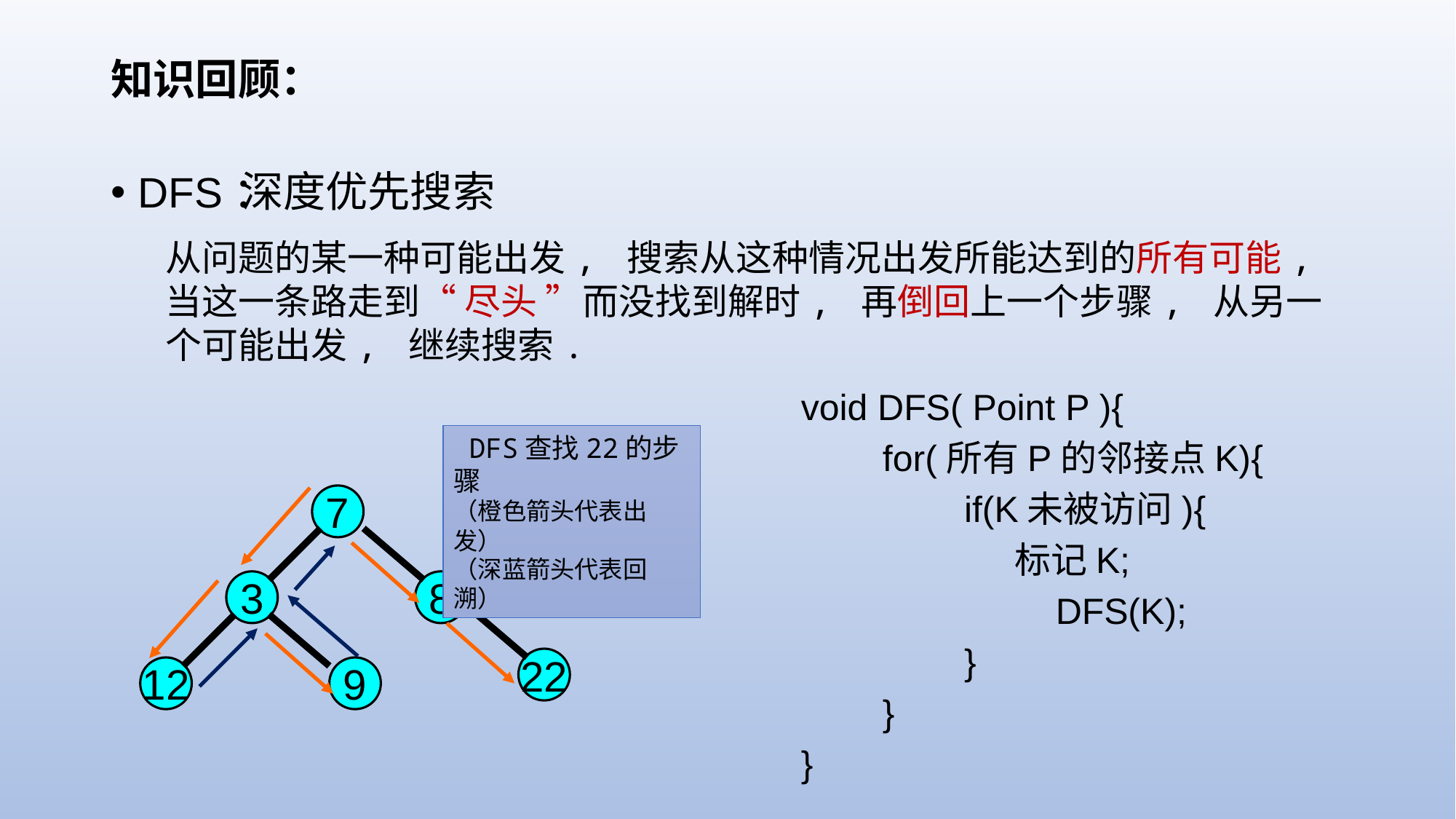

# 知识回顾：
深度优先搜索
DFS：
从问题的某一种可能出发, 搜索从这种情况出发所能达到的所有可能, 当这一条路走到“ 尽头 ”而没找到解时, 再倒回上一个步骤, 从另一个可能出发, 继续搜索.

void DFS( Point P ){
        for(所有P的邻接点K){
                if(K未被访问){
                         标记K;
                         DFS(K);
                }
        }
}

  DFS查找22的步骤
（橙色箭头代表出发）
（深蓝箭头代表回溯）
7

3
8

22
12
9